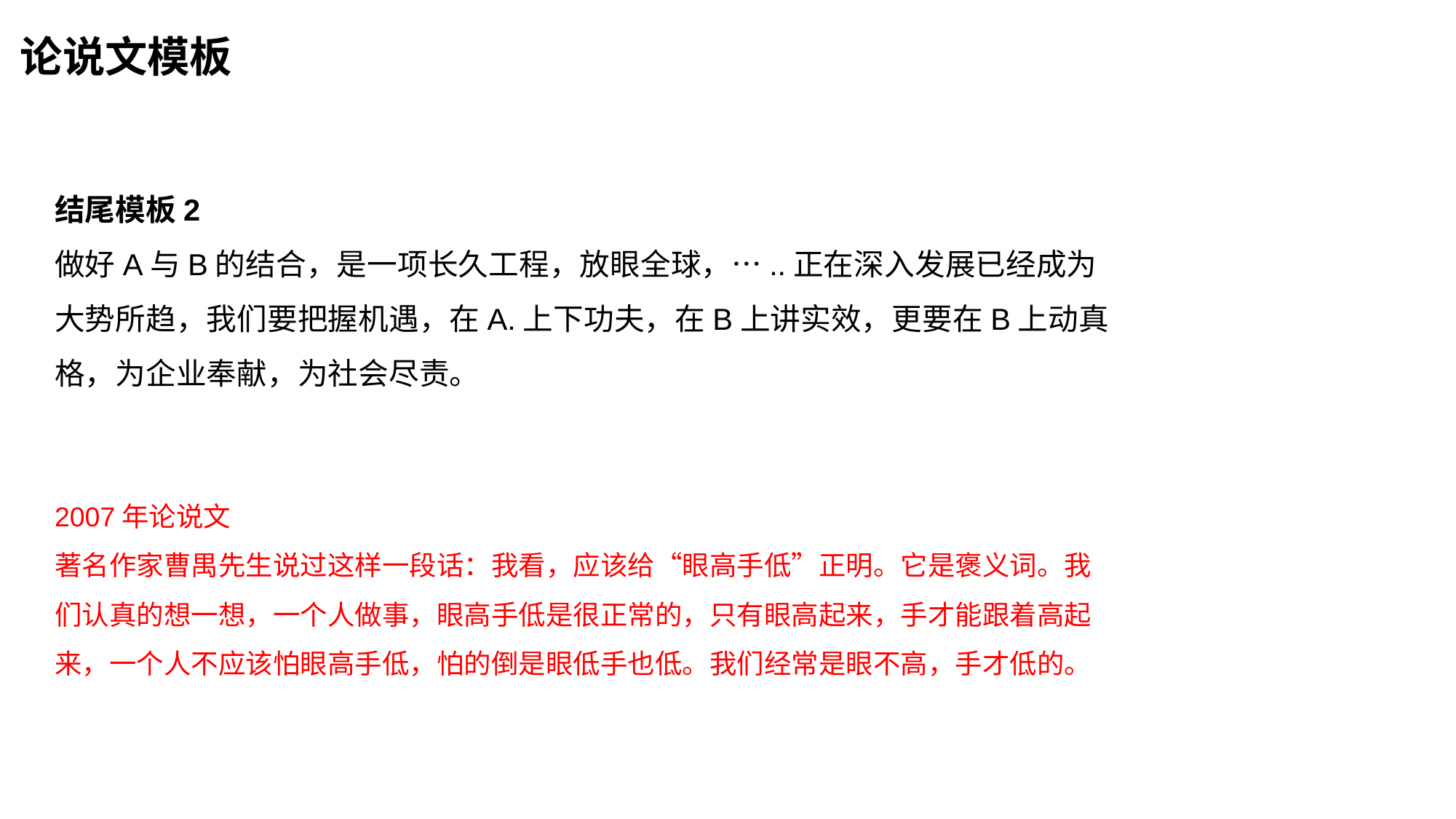

论说文模板
结尾模板2
做好A与B的结合，是一项长久工程，放眼全球，…..正在深入发展已经成为大势所趋，我们要把握机遇，在A.上下功夫，在B上讲实效，更要在B上动真格，为企业奉献，为社会尽责。
2007年论说文
著名作家曹禺先生说过这样一段话：我看，应该给“眼高手低”正明。它是褒义词。我们认真的想一想，一个人做事，眼高手低是很正常的，只有眼高起来，手才能跟着高起来，一个人不应该怕眼高手低，怕的倒是眼低手也低。我们经常是眼不高，手才低的。